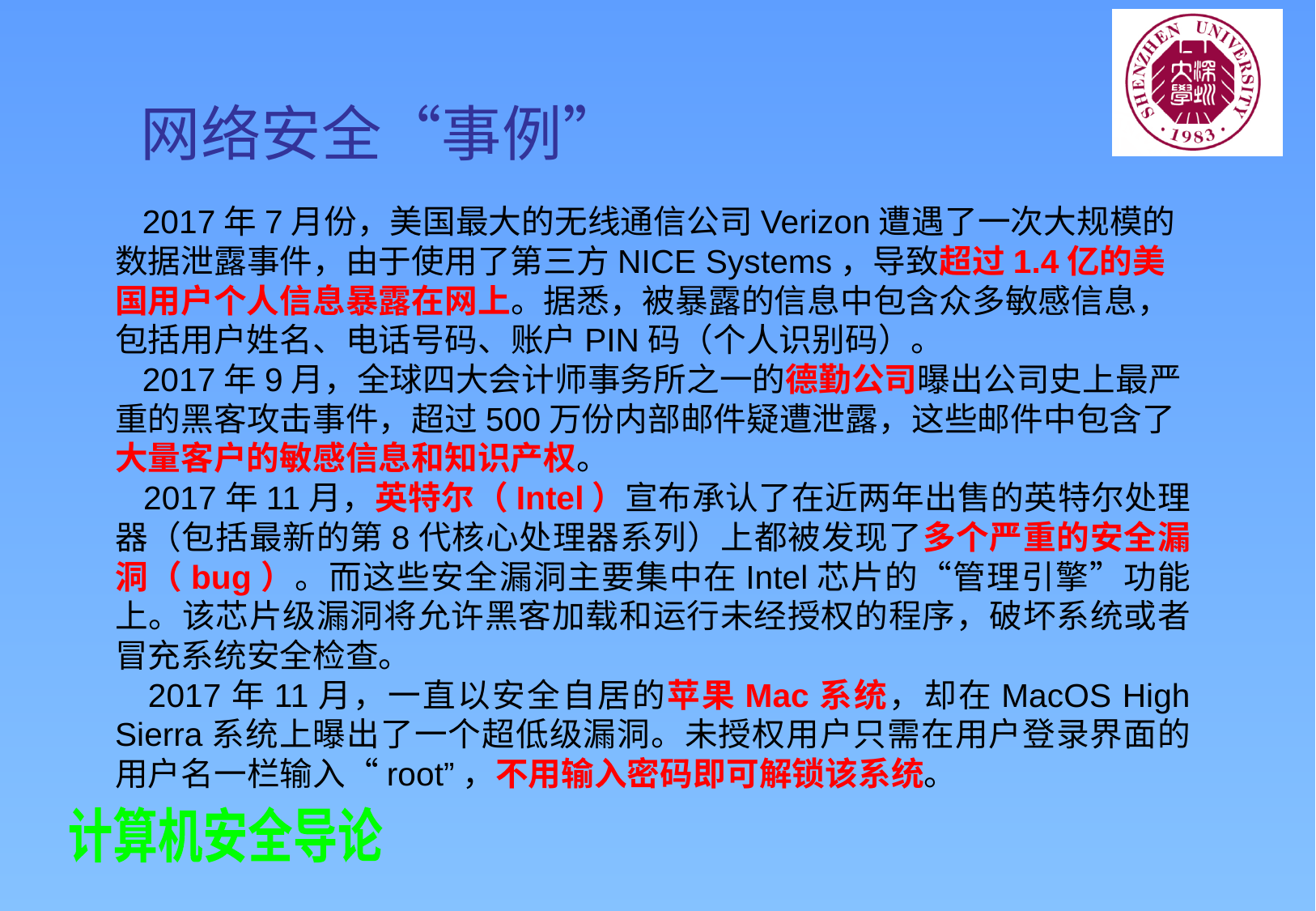

网络安全“事例”
   2017年7月份，美国最大的无线通信公司Verizon遭遇了一次大规模的数据泄露事件，由于使用了第三方NICE Systems，导致超过1.4亿的美国用户个人信息暴露在网上。据悉，被暴露的信息中包含众多敏感信息，包括用户姓名、电话号码、账户PIN码（个人识别码）。
   2017年9月，全球四大会计师事务所之一的德勤公司曝出公司史上最严重的黑客攻击事件，超过500万份内部邮件疑遭泄露，这些邮件中包含了大量客户的敏感信息和知识产权。
   2017年11月，英特尔（Intel）宣布承认了在近两年出售的英特尔处理器（包括最新的第8代核心处理器系列）上都被发现了多个严重的安全漏洞（bug）。而这些安全漏洞主要集中在Intel芯片的“管理引擎”功能上。该芯片级漏洞将允许黑客加载和运行未经授权的程序，破坏系统或者冒充系统安全检查。
   2017年11月，一直以安全自居的苹果Mac系统，却在MacOS High Sierra系统上曝出了一个超低级漏洞。未授权用户只需在用户登录界面的用户名一栏输入“root”，不用输入密码即可解锁该系统。